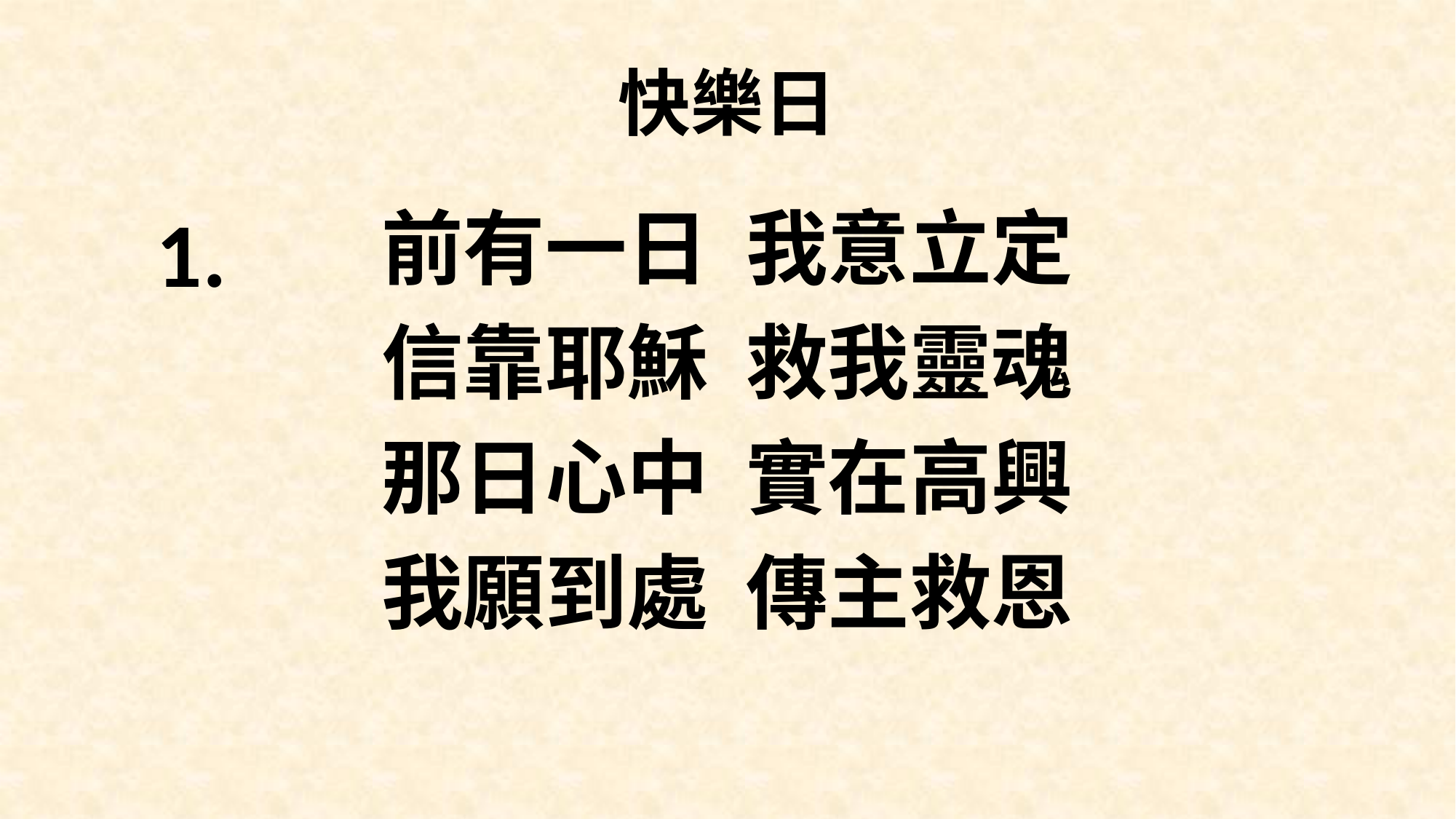

# 快樂日
前有一日  我意立定
信靠耶穌  救我靈魂
那日心中  實在高興
我願到處  傳主救恩
1.